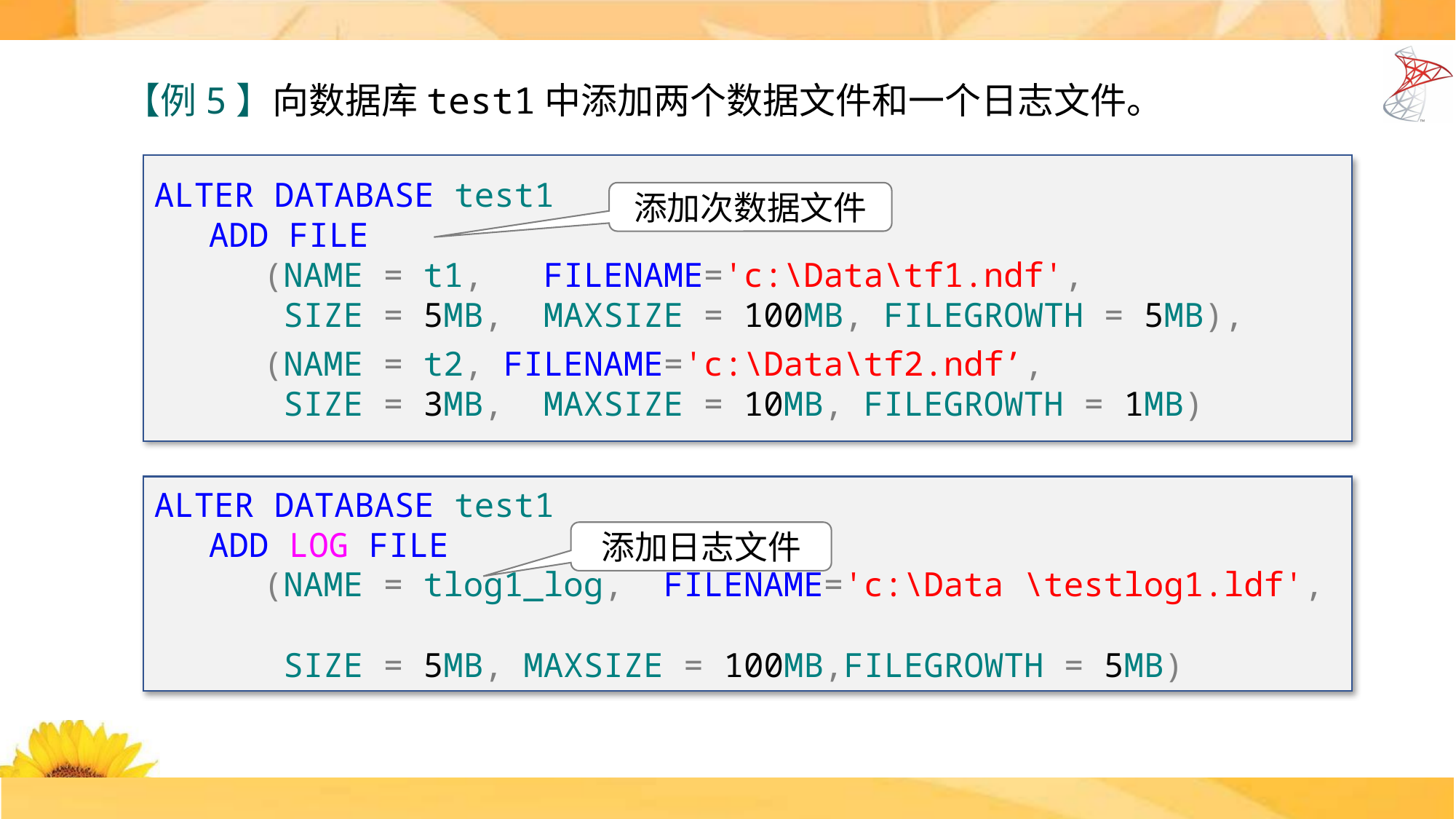

【例5】向数据库test1中添加两个数据文件和一个日志文件。
ALTER DATABASE test1
ADD FILE
(NAME = t1,   FILENAME='c:\Data\tf1.ndf',
 SIZE = 5MB,  MAXSIZE = 100MB, FILEGROWTH = 5MB),
(NAME = t2, FILENAME='c:\Data\tf2.ndf’,
 SIZE = 3MB,  MAXSIZE = 10MB, FILEGROWTH = 1MB)
添加次数据文件
ALTER DATABASE test1
ADD LOG FILE
(NAME = tlog1_log,  FILENAME='c:\Data \testlog1.ldf',
 SIZE = 5MB, MAXSIZE = 100MB,FILEGROWTH = 5MB)
添加日志文件